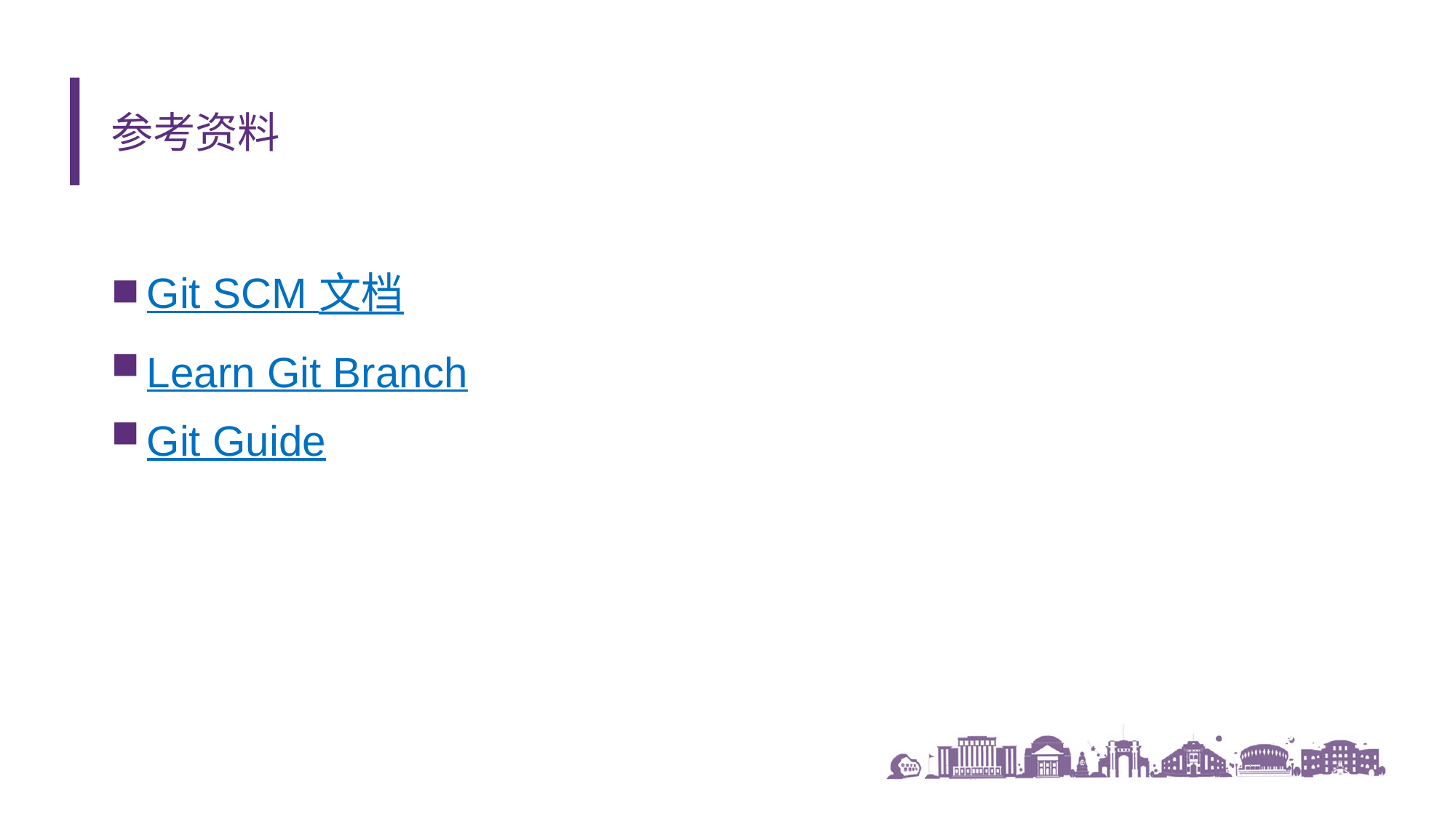

# 参考资料
Git SCM 文档
Learn Git Branch
Git Guide